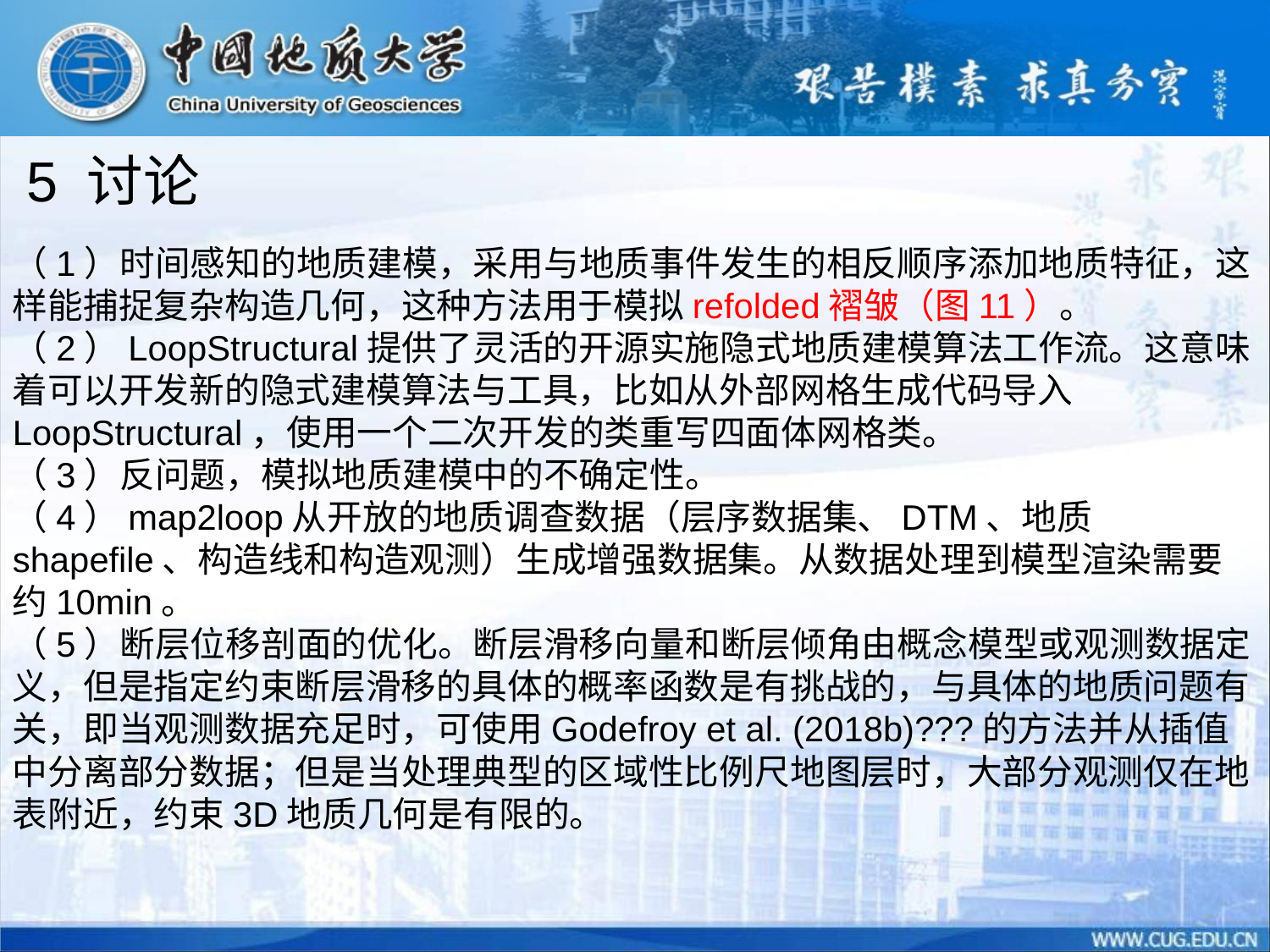

5 讨论
（1）时间感知的地质建模，采用与地质事件发生的相反顺序添加地质特征，这样能捕捉复杂构造几何，这种方法用于模拟refolded褶皱（图11）。
（2）LoopStructural提供了灵活的开源实施隐式地质建模算法工作流。这意味着可以开发新的隐式建模算法与工具，比如从外部网格生成代码导入LoopStructural，使用一个二次开发的类重写四面体网格类。
（3）反问题，模拟地质建模中的不确定性。
（4）map2loop从开放的地质调查数据（层序数据集、DTM、地质shapefile、构造线和构造观测）生成增强数据集。从数据处理到模型渲染需要约10min。
（5）断层位移剖面的优化。断层滑移向量和断层倾角由概念模型或观测数据定义，但是指定约束断层滑移的具体的概率函数是有挑战的，与具体的地质问题有关，即当观测数据充足时，可使用Godefroy et al. (2018b)???的方法并从插值中分离部分数据；但是当处理典型的区域性比例尺地图层时，大部分观测仅在地表附近，约束3D地质几何是有限的。